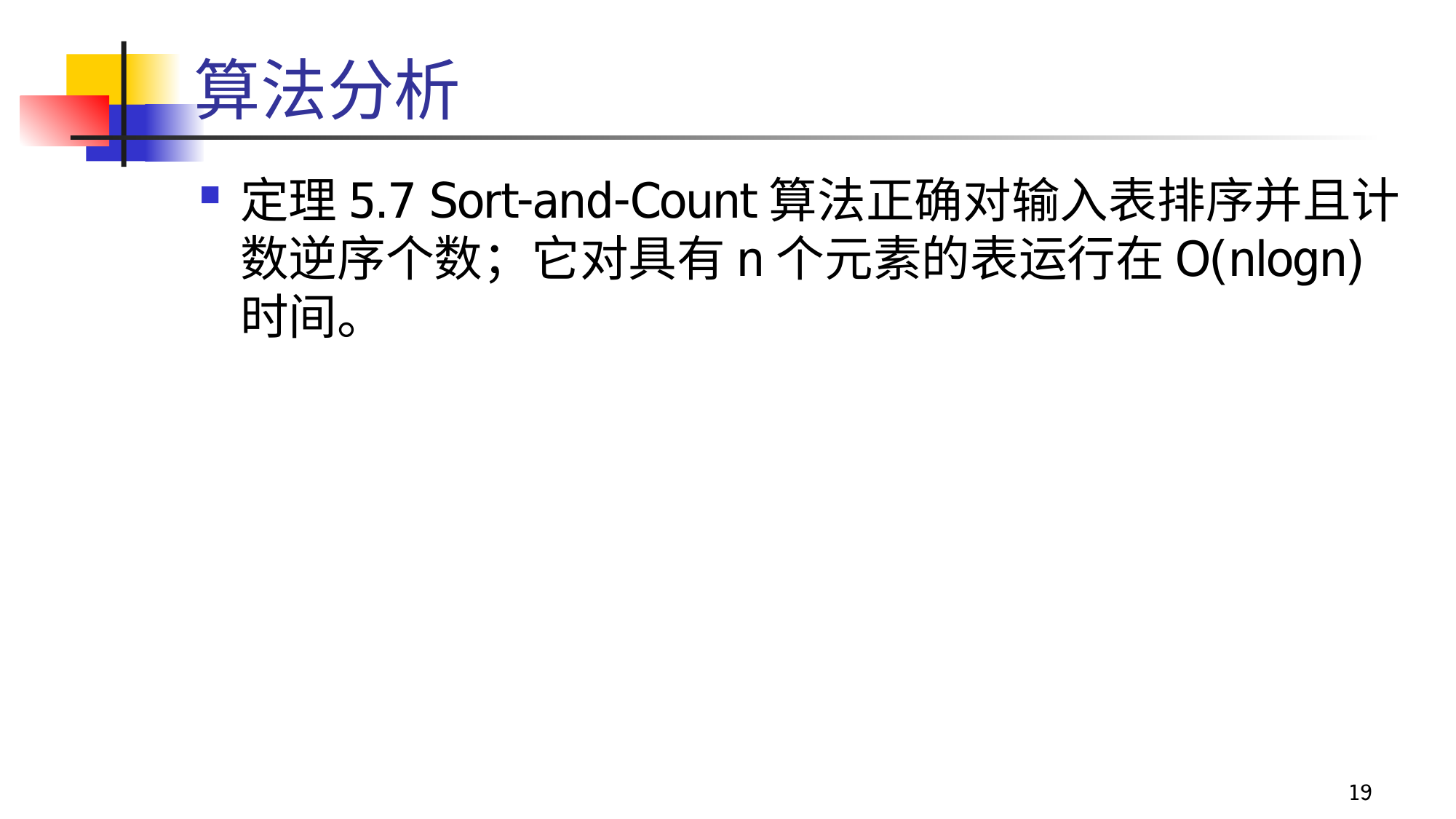

# 算法分析
定理5.7 Sort-and-Count算法正确对输入表排序并且计数逆序个数；它对具有n个元素的表运行在O(nlogn)时间。
19